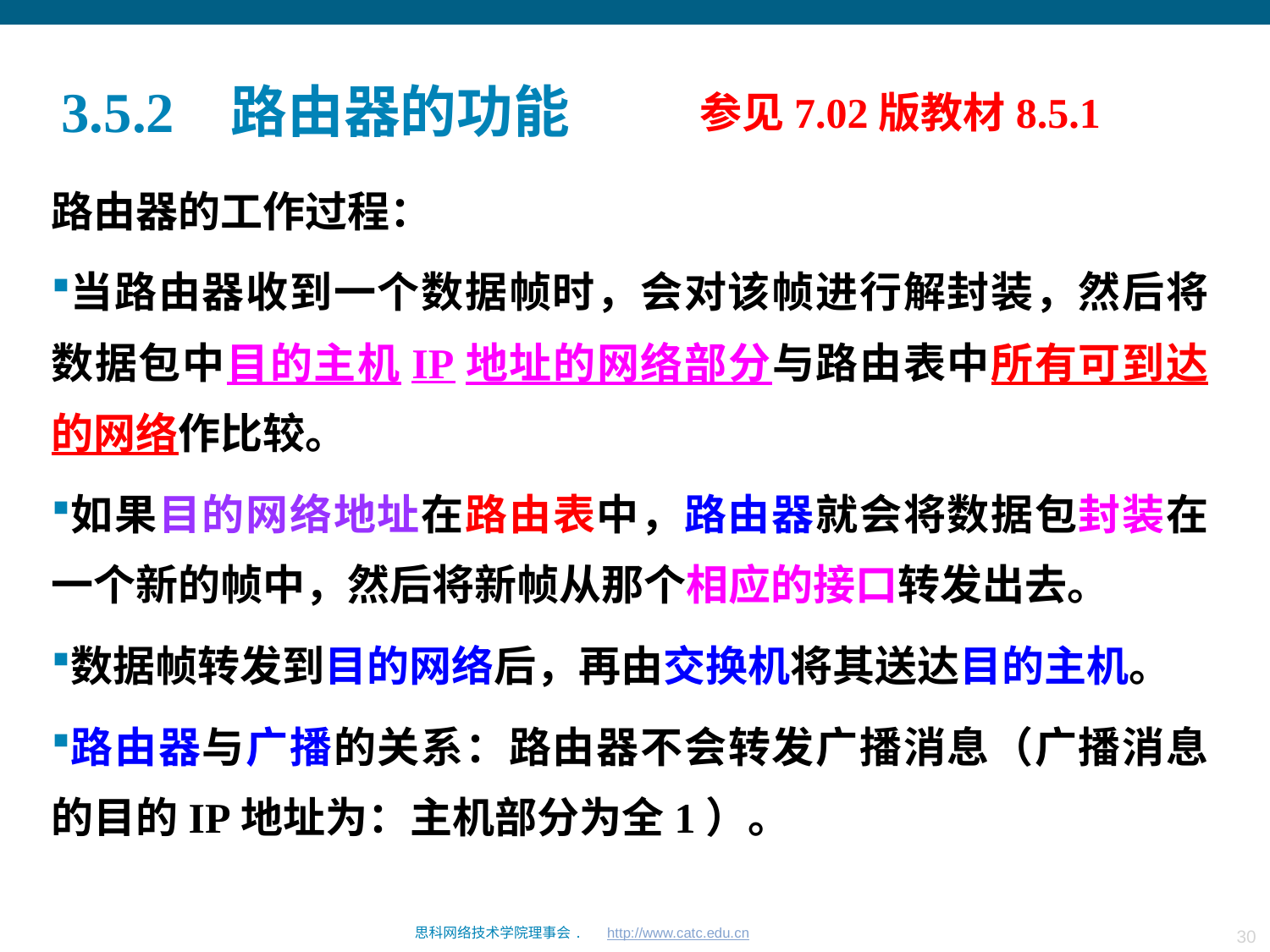

3.5.2   路由器的功能
参见7.02版教材8.5.1
路由器的工作过程：
当路由器收到一个数据帧时，会对该帧进行解封装，然后将数据包中目的主机IP地址的网络部分与路由表中所有可到达的网络作比较。
如果目的网络地址在路由表中，路由器就会将数据包封装在一个新的帧中，然后将新帧从那个相应的接口转发出去。
数据帧转发到目的网络后，再由交换机将其送达目的主机。
路由器与广播的关系：路由器不会转发广播消息（广播消息的目的IP地址为：主机部分为全1）。